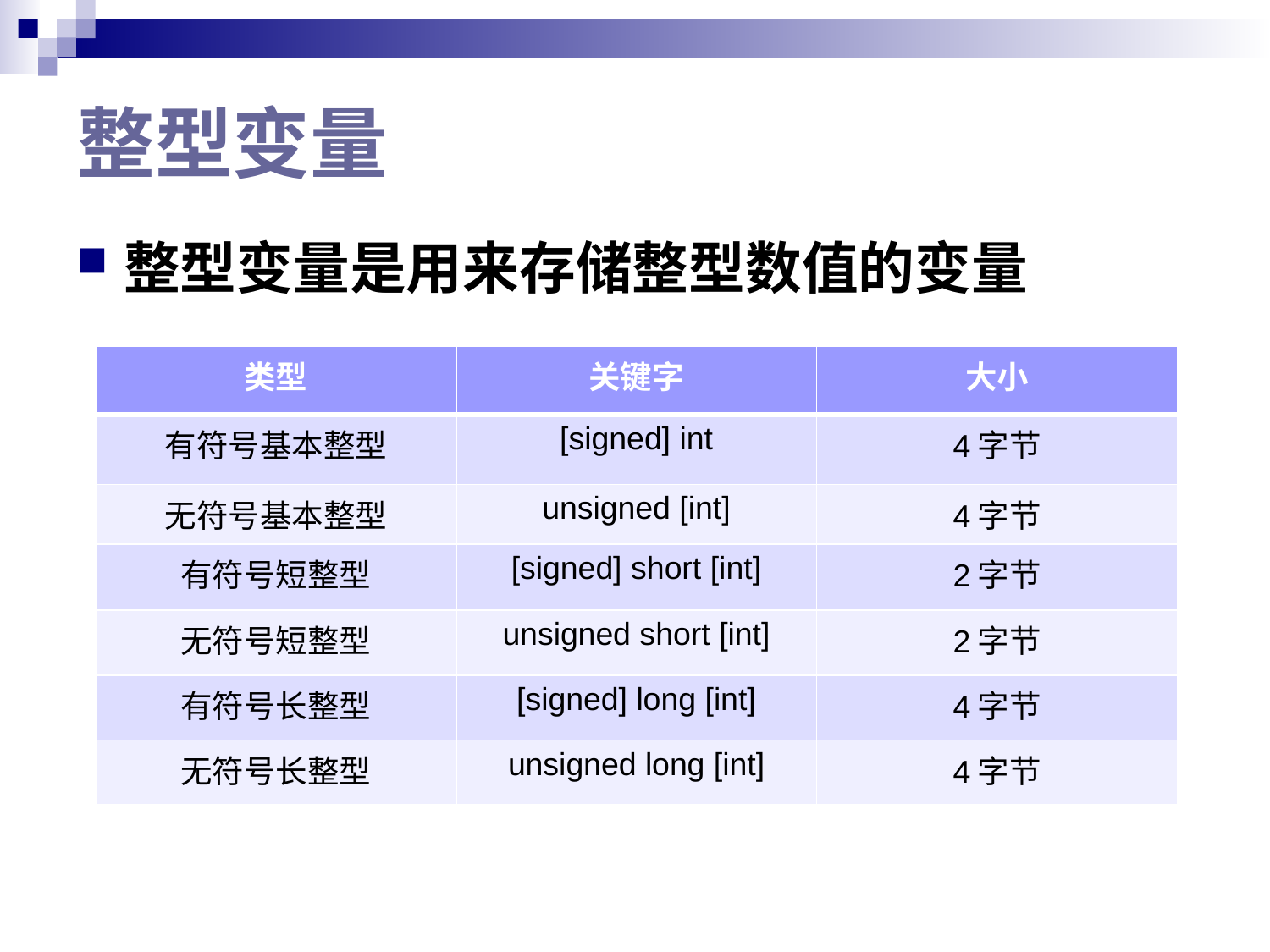

# 整型变量
整型变量是用来存储整型数值的变量
| 类型 | 关键字 | 大小 |
| --- | --- | --- |
| 有符号基本整型 | [signed] int | 4字节 |
| 无符号基本整型 | unsigned [int] | 4字节 |
| 有符号短整型 | [signed] short [int] | 2字节 |
| 无符号短整型 | unsigned short [int] | 2字节 |
| 有符号长整型 | [signed] long [int] | 4字节 |
| 无符号长整型 | unsigned long [int] | 4字节 |